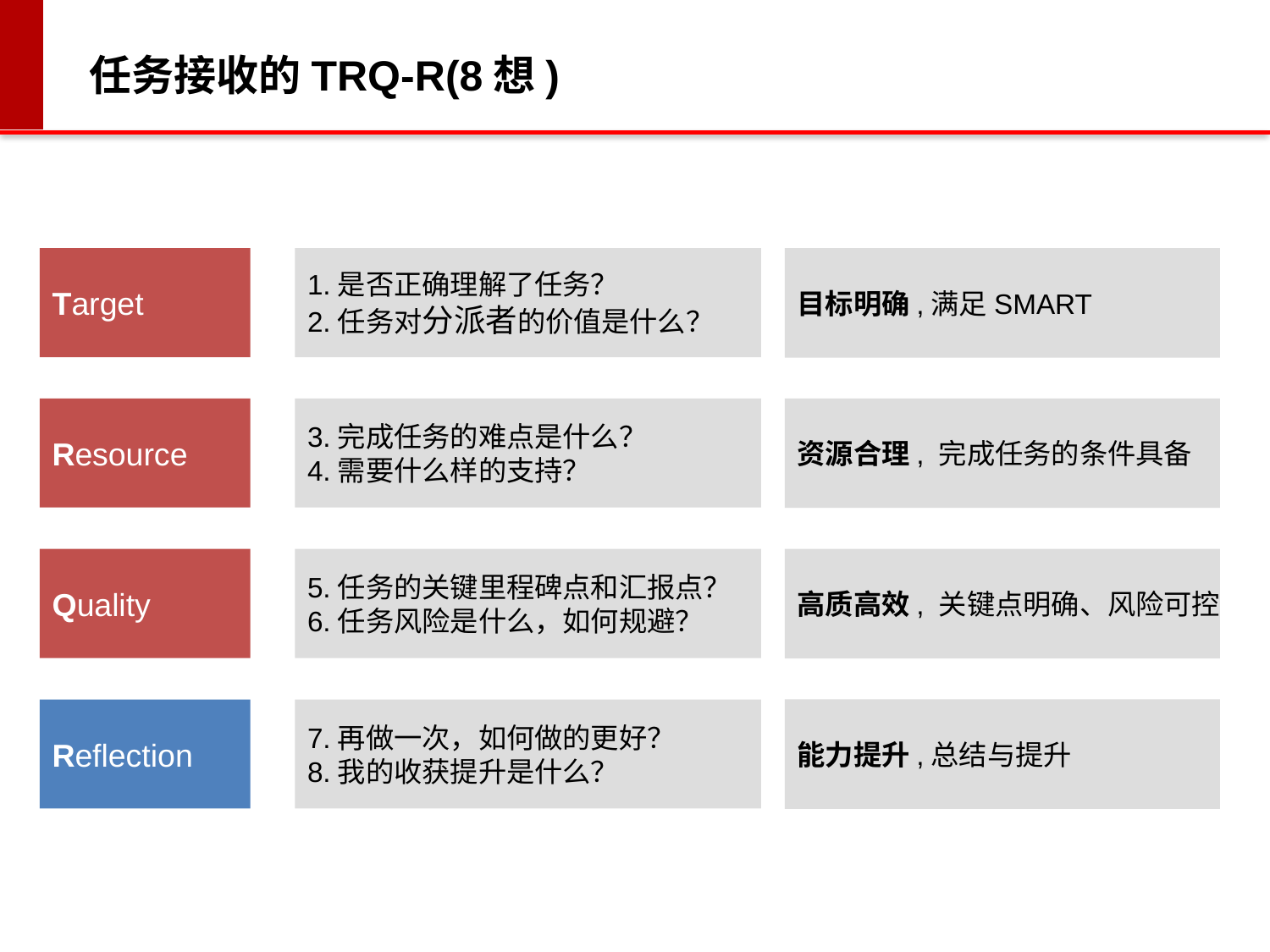

任务接收的TRQ-R(8想)
目标明确,满足SMART
Target
1.是否正确理解了任务？
2.任务对分派者的价值是什么？
资源合理, 完成任务的条件具备
Resource
3.完成任务的难点是什么？
4.需要什么样的支持？
Quality
5.任务的关键里程碑点和汇报点？
6.任务风险是什么，如何规避？
高质高效, 关键点明确、风险可控
能力提升,总结与提升
Reflection
7.再做一次，如何做的更好？
8.我的收获提升是什么？